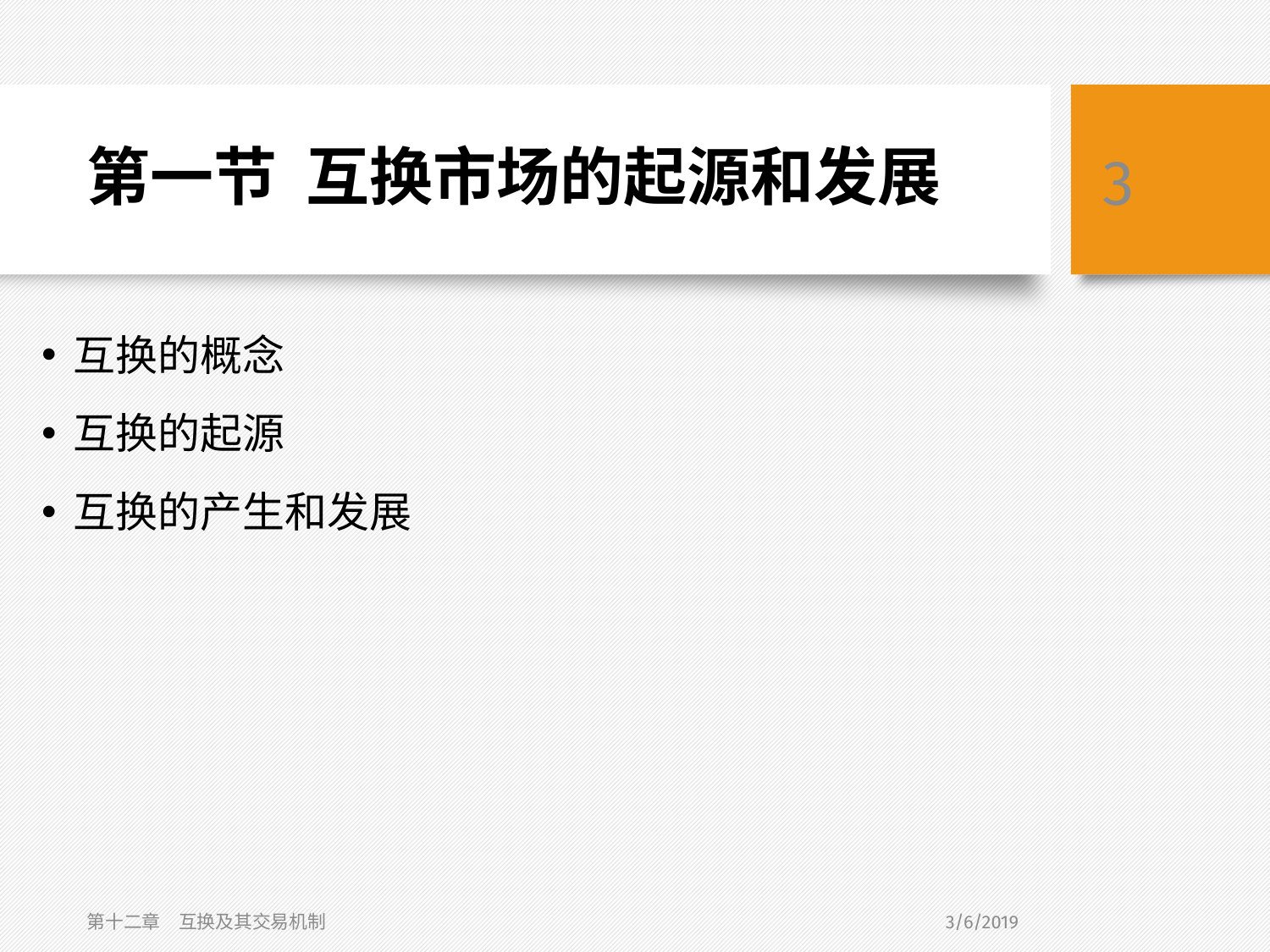

# 第一节  互换市场的起源和发展
3
互换的概念
互换的起源
互换的产生和发展
3/6/2019
第十二章　互换及其交易机制